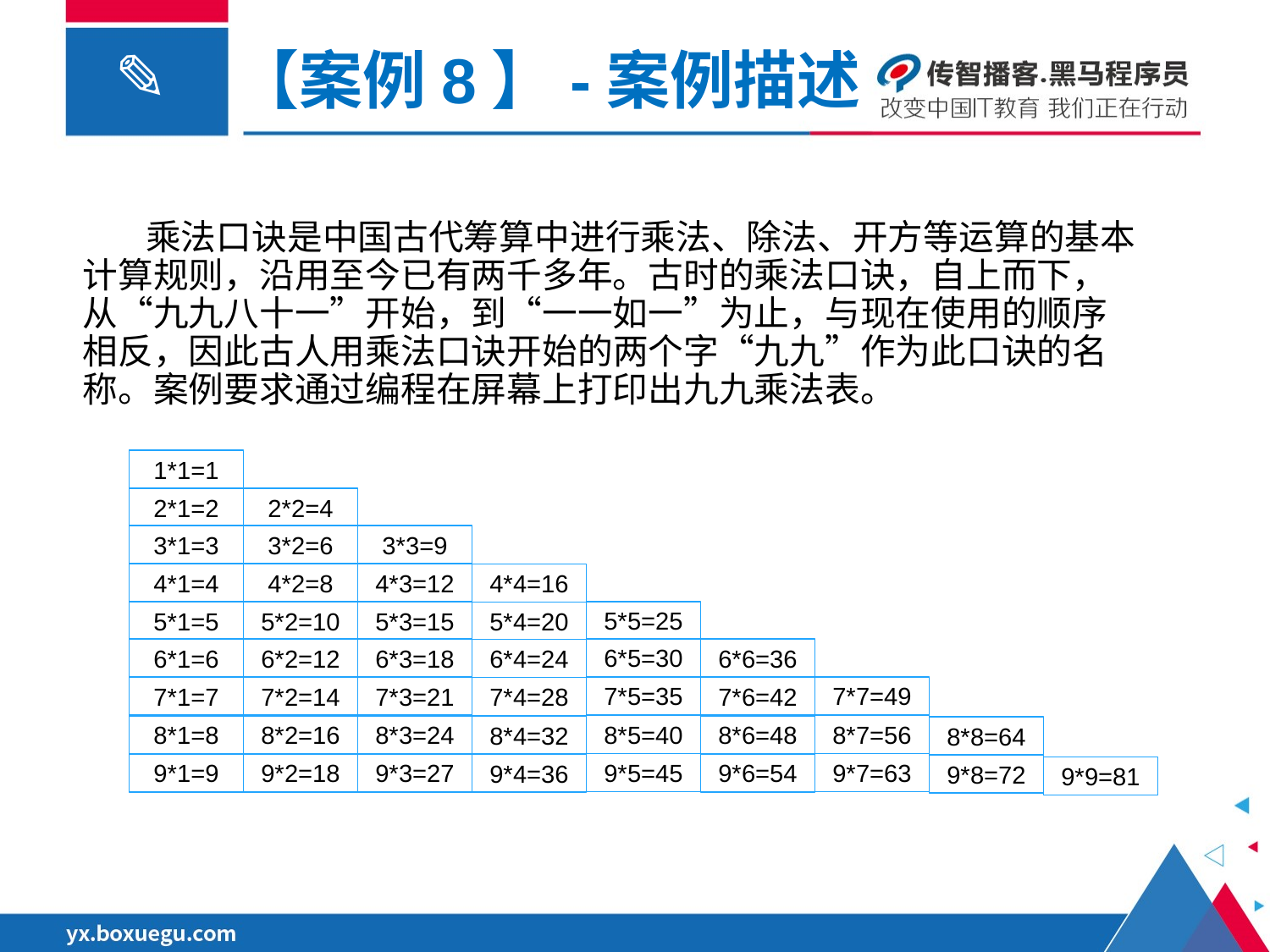

【案例8】-案例描述
       乘法口诀是中国古代筹算中进行乘法、除法、开方等运算的基本计算规则，沿用至今已有两千多年。古时的乘法口诀，自上而下，从“九九八十一”开始，到“一一如一”为止，与现在使用的顺序相反，因此古人用乘法口诀开始的两个字“九九”作为此口诀的名称。案例要求通过编程在屏幕上打印出九九乘法表。
1*1=1
2*1=2
2*2=4
3*1=3
3*2=6
3*3=9
4*1=4
4*2=8
4*3=12
4*4=16
5*5=25
5*1=5
5*2=10
5*3=15
5*4=20
6*5=30
6*6=36
6*1=6
6*2=12
6*3=18
6*4=24
7*5=35
7*7=49
7*6=42
7*1=7
7*2=14
7*3=21
7*4=28
8*5=40
8*7=56
8*6=48
8*1=8
8*2=16
8*3=24
8*4=32
8*8=64
9*5=45
9*7=63
9*6=54
9*1=9
9*2=18
9*3=27
9*4=36
9*8=72
9*9=81